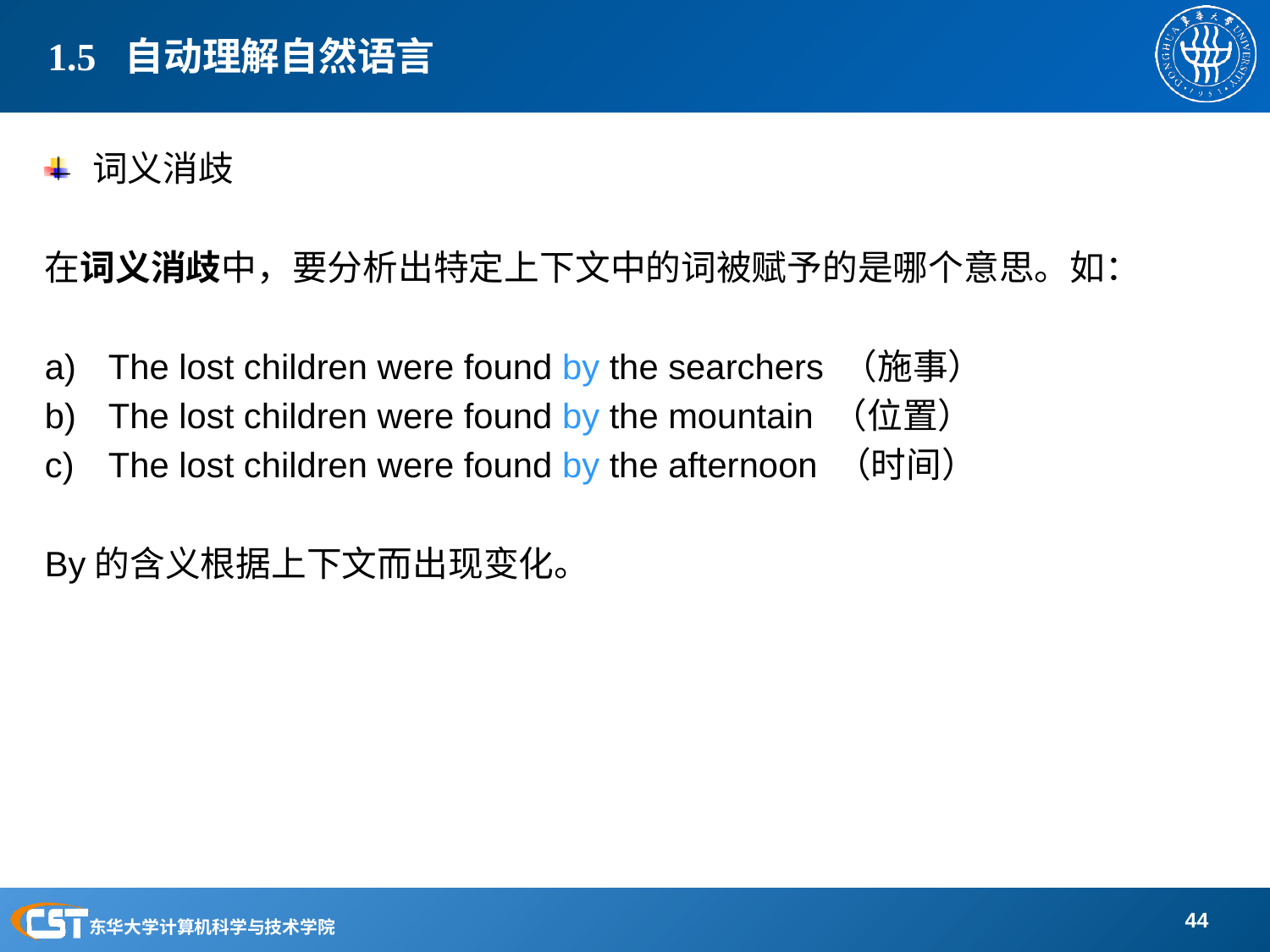

# 1.5  自动理解自然语言
词义消歧

在词义消歧中，要分析出特定上下文中的词被赋予的是哪个意思。如：

The lost children were found by the searchers （施事）
The lost children were found by the mountain （位置）
The lost children were found by the afternoon （时间）

By的含义根据上下文而出现变化。